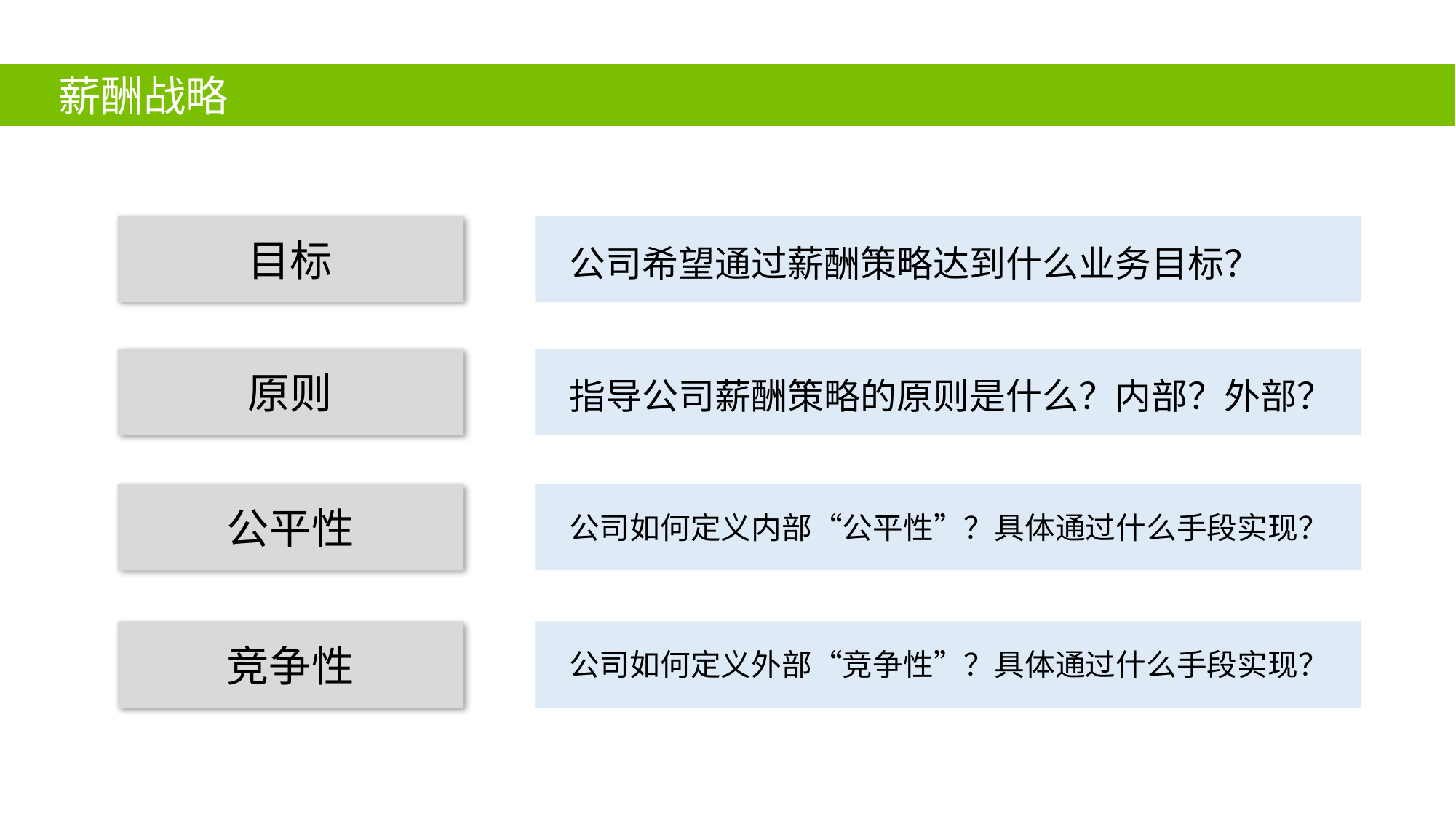

薪酬战略
目标

公司希望通过薪酬策略达到什么业务目标？
原则

指导公司薪酬策略的原则是什么？内部？外部？
公平性

公司如何定义内部“公平性”？具体通过什么手段实现？
竞争性

公司如何定义外部“竞争性”？具体通过什么手段实现？